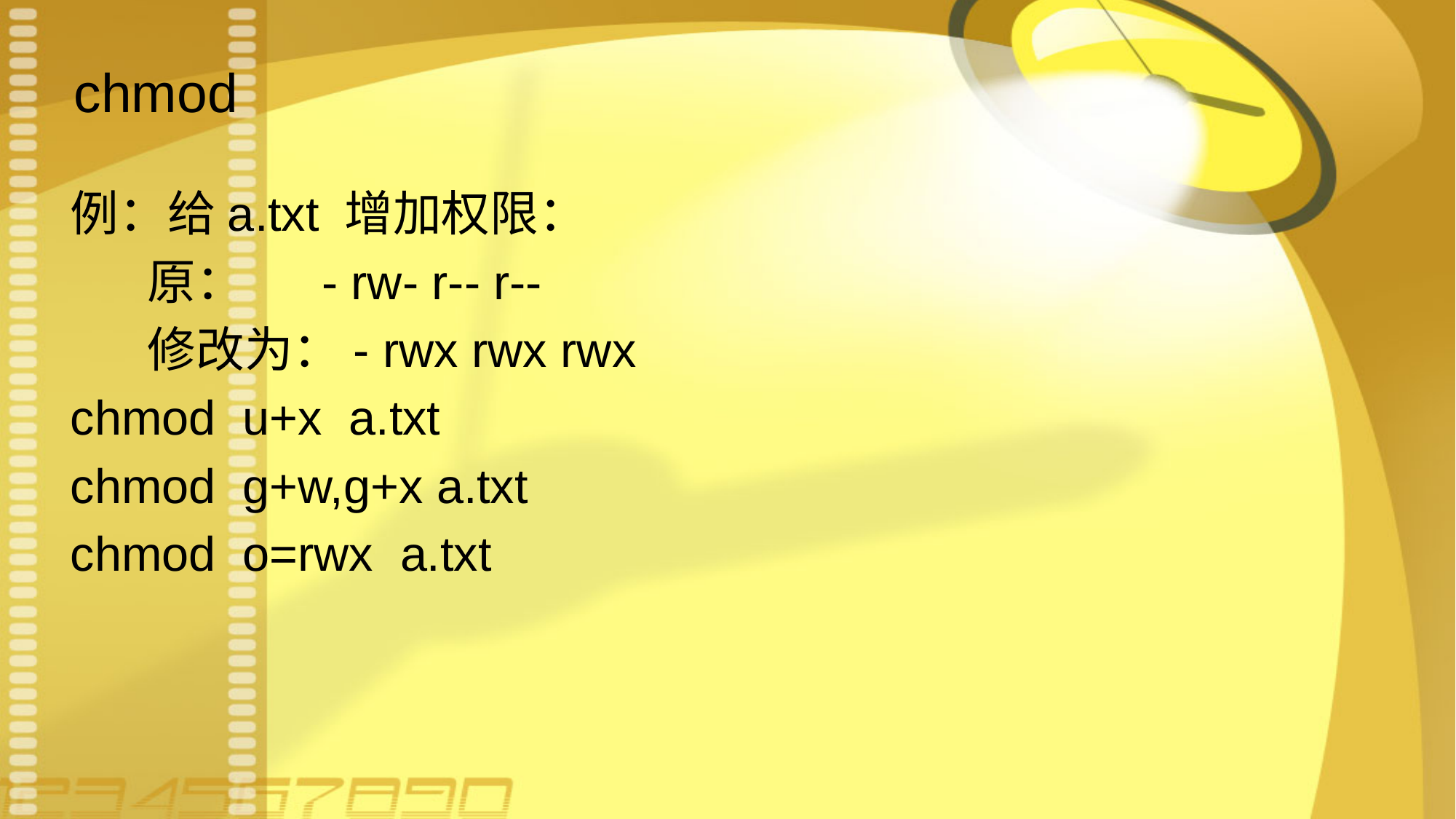

# chmod
例：给a.txt 增加权限：
      原：      - rw- r-- r--
      修改为：- rwx rwx rwx
chmod  u+x  a.txt
chmod  g+w,g+x a.txt
chmod  o=rwx  a.txt